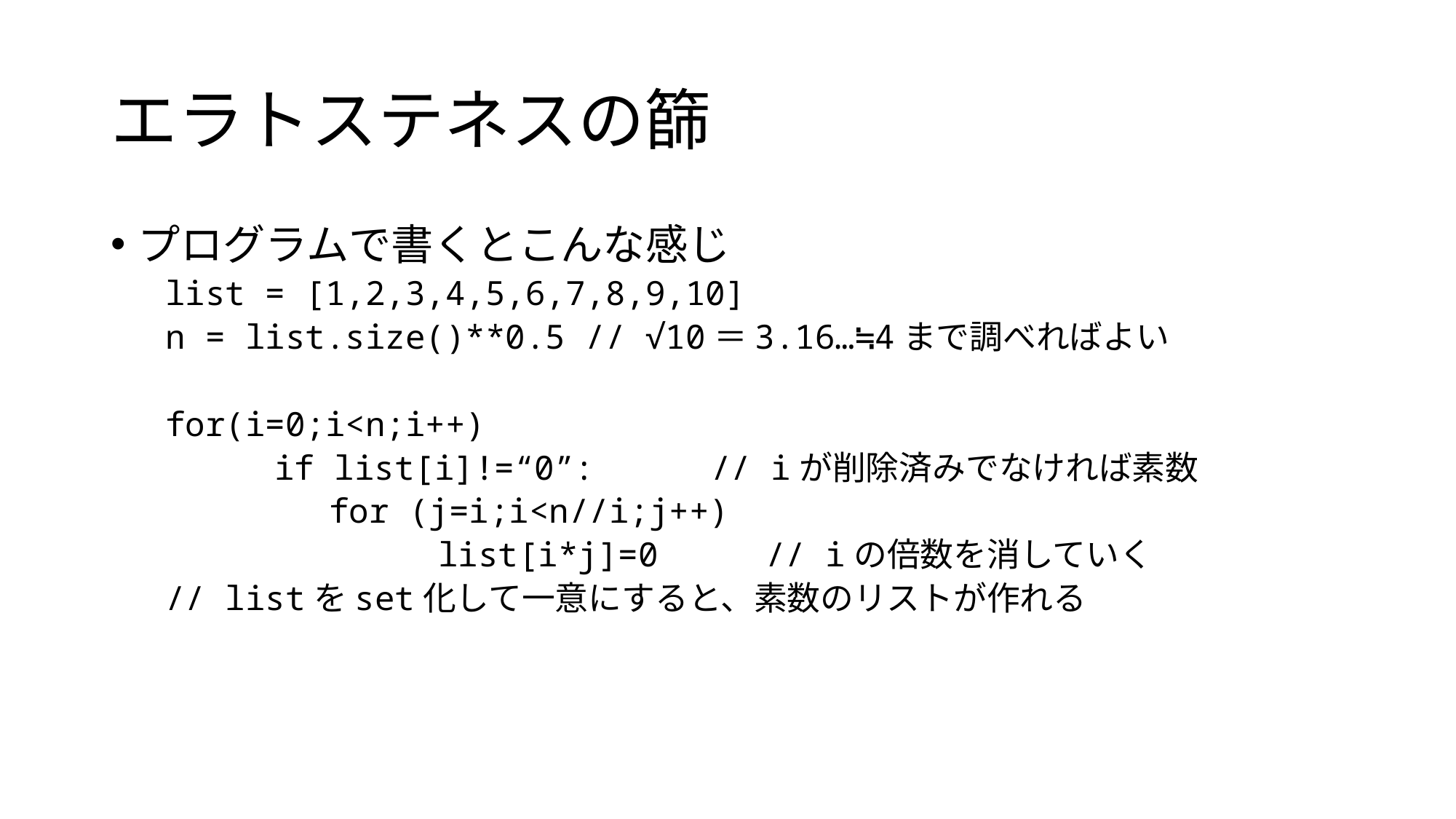

# エラトステネスの篩
プログラムで書くとこんな感じ
list = [1,2,3,4,5,6,7,8,9,10]
n = list.size()**0.5 // √10＝3.16…≒4まで調べればよい

for(i=0;i<n;i++)
	if list[i]!=“0”:		// iが削除済みでなければ素数
	for (j=i;i<n//i;j++)
		list[i*j]=0	// iの倍数を消していく
// listをset化して一意にすると、素数のリストが作れる